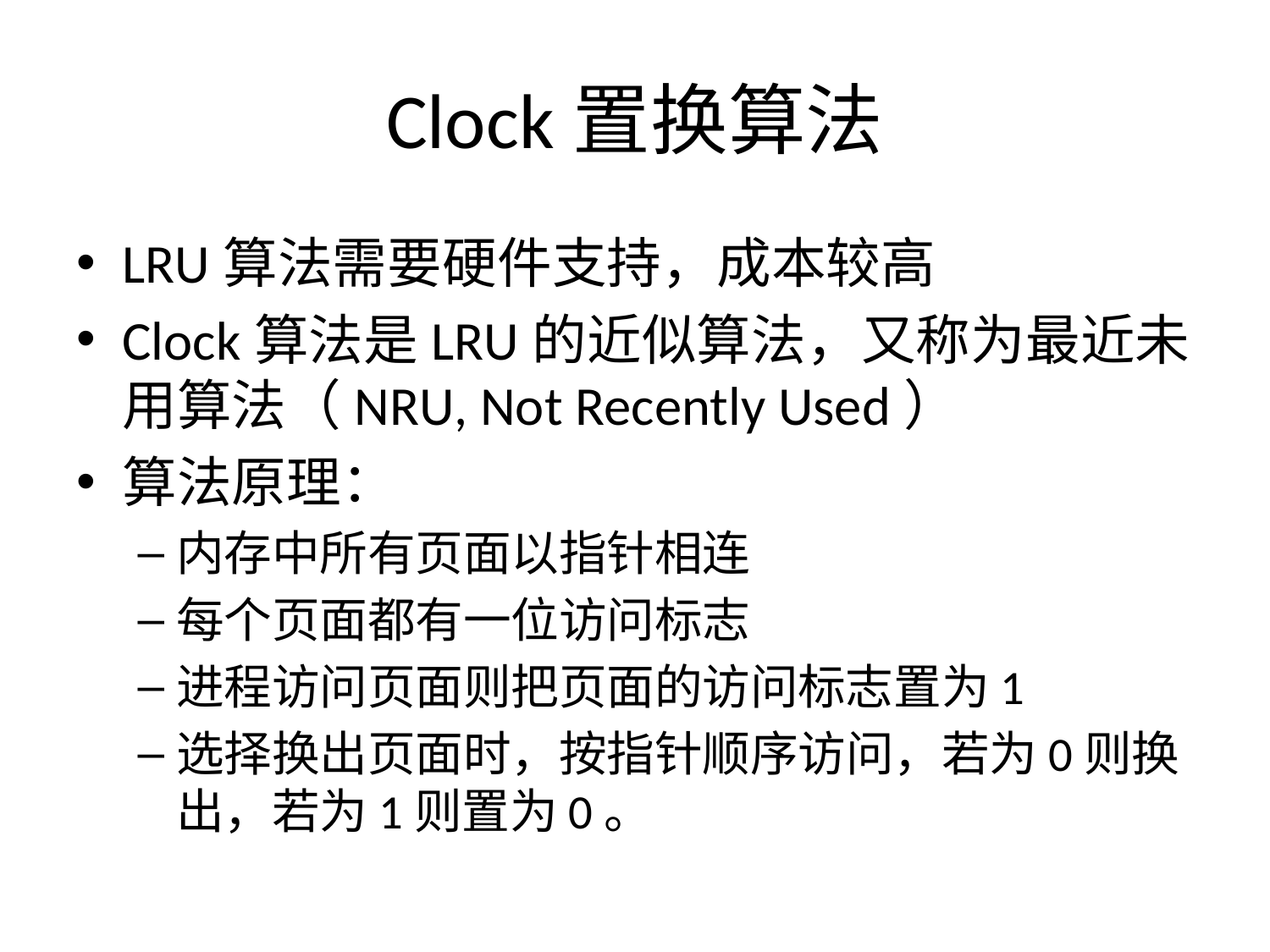

# Clock置换算法
LRU算法需要硬件支持，成本较高
Clock算法是LRU的近似算法，又称为最近未用算法（NRU, Not Recently Used）
算法原理：
内存中所有页面以指针相连
每个页面都有一位访问标志
进程访问页面则把页面的访问标志置为1
选择换出页面时，按指针顺序访问，若为0则换出，若为1则置为0。